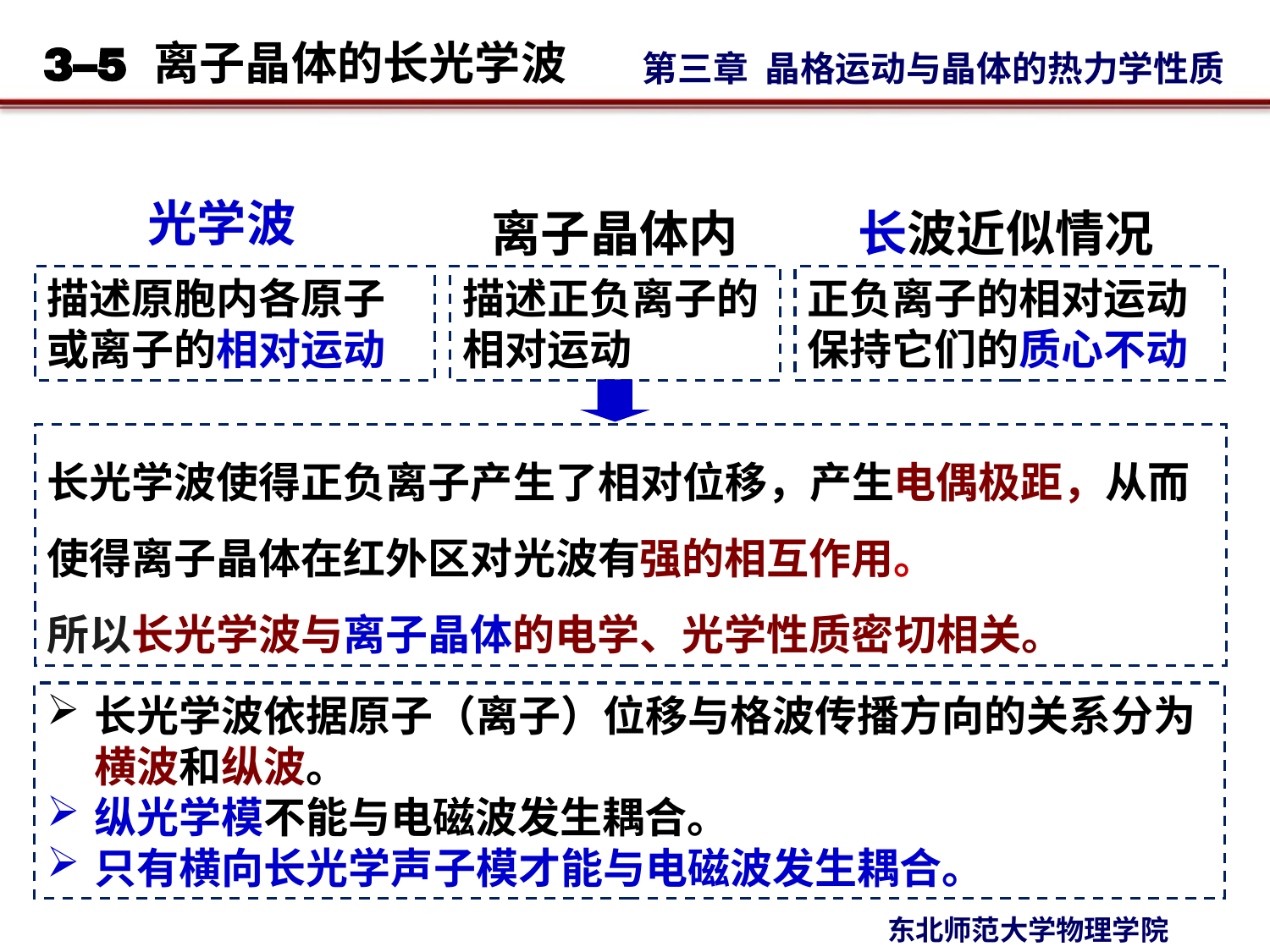

光学波
离子晶体内
长波近似情况
描述原胞内各原子或离子的相对运动
描述正负离子的相对运动
正负离子的相对运动保持它们的质心不动

长光学波使得正负离子产生了相对位移，产生电偶极距，从而使得离子晶体在红外区对光波有强的相互作用。
所以长光学波与离子晶体的电学、光学性质密切相关。
长光学波依据原子（离子）位移与格波传播方向的关系分为横波和纵波。
纵光学模不能与电磁波发生耦合。
只有横向长光学声子模才能与电磁波发生耦合。